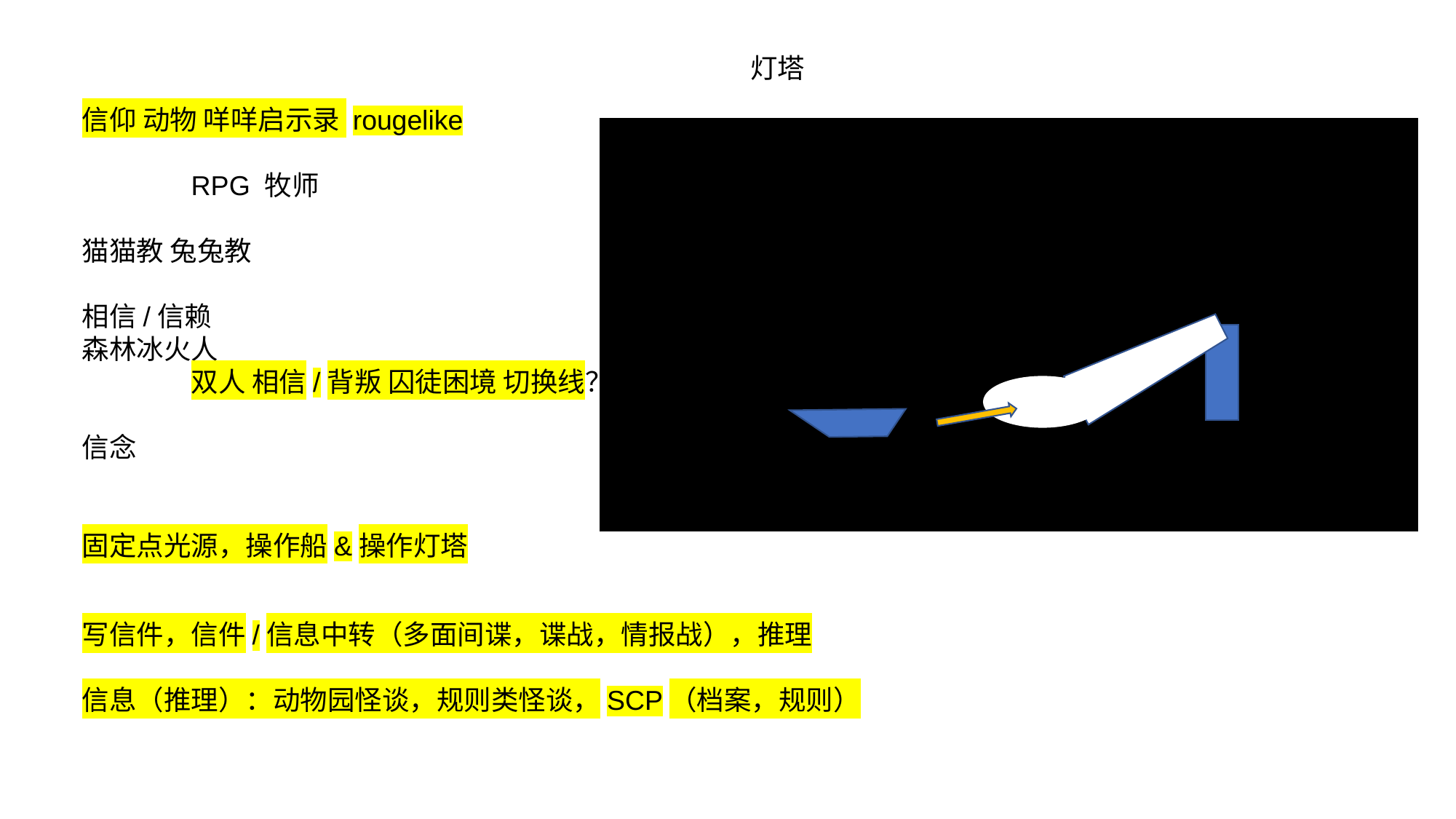

灯塔
信仰 动物 咩咩启示录 rougelike

	RPG 牧师

猫猫教 兔兔教

相信/信赖
森林冰火人
	双人 相信/背叛 囚徒困境 切换线？

信念

固定点光源，操作船&操作灯塔

写信件，信件/信息中转（多面间谍，谍战，情报战），推理

信息（推理）：动物园怪谈，规则类怪谈，SCP（档案，规则）